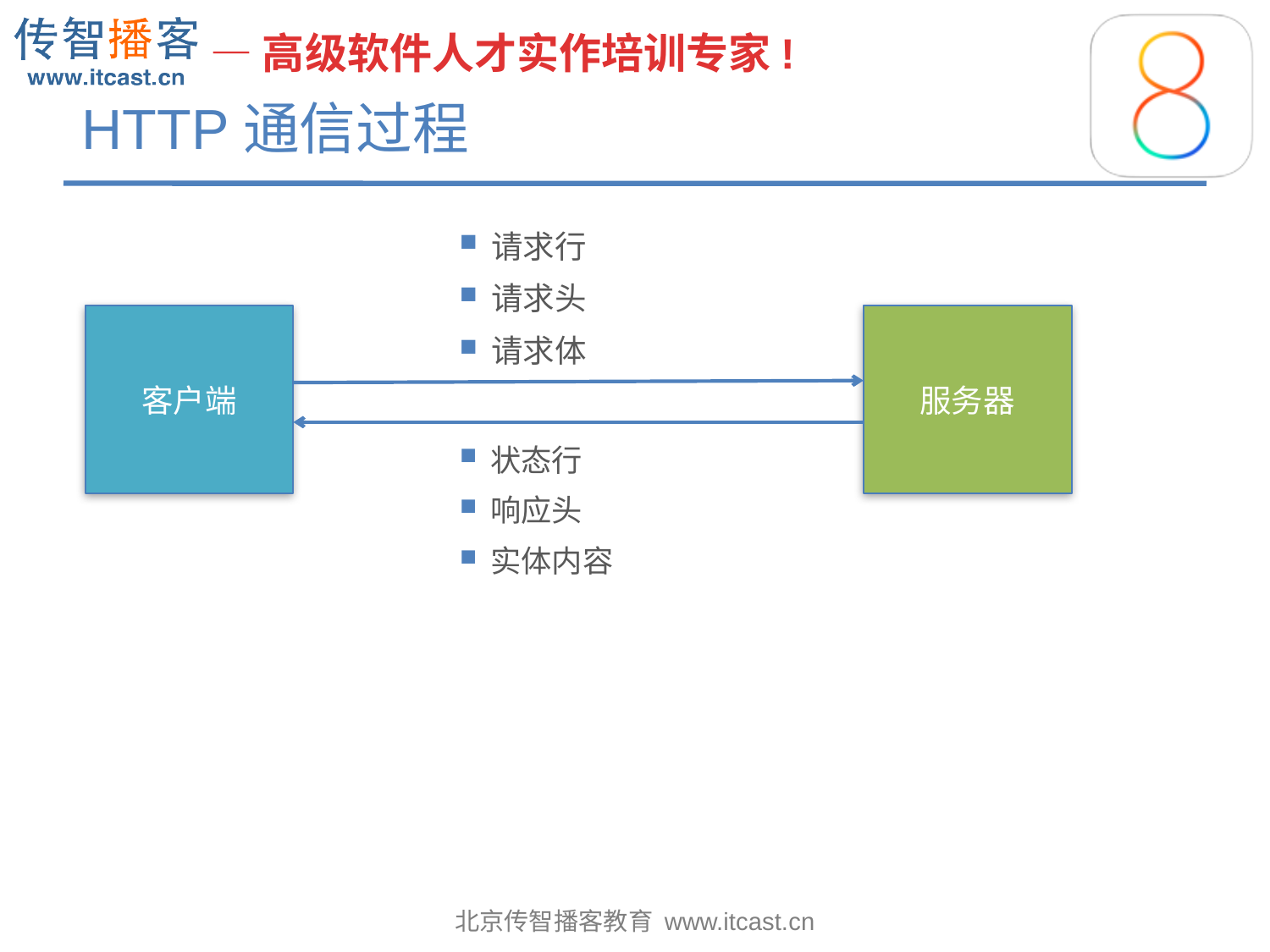

# HTTP通信过程
请求行
请求头
请求体
客户端
服务器
状态行
响应头
实体内容